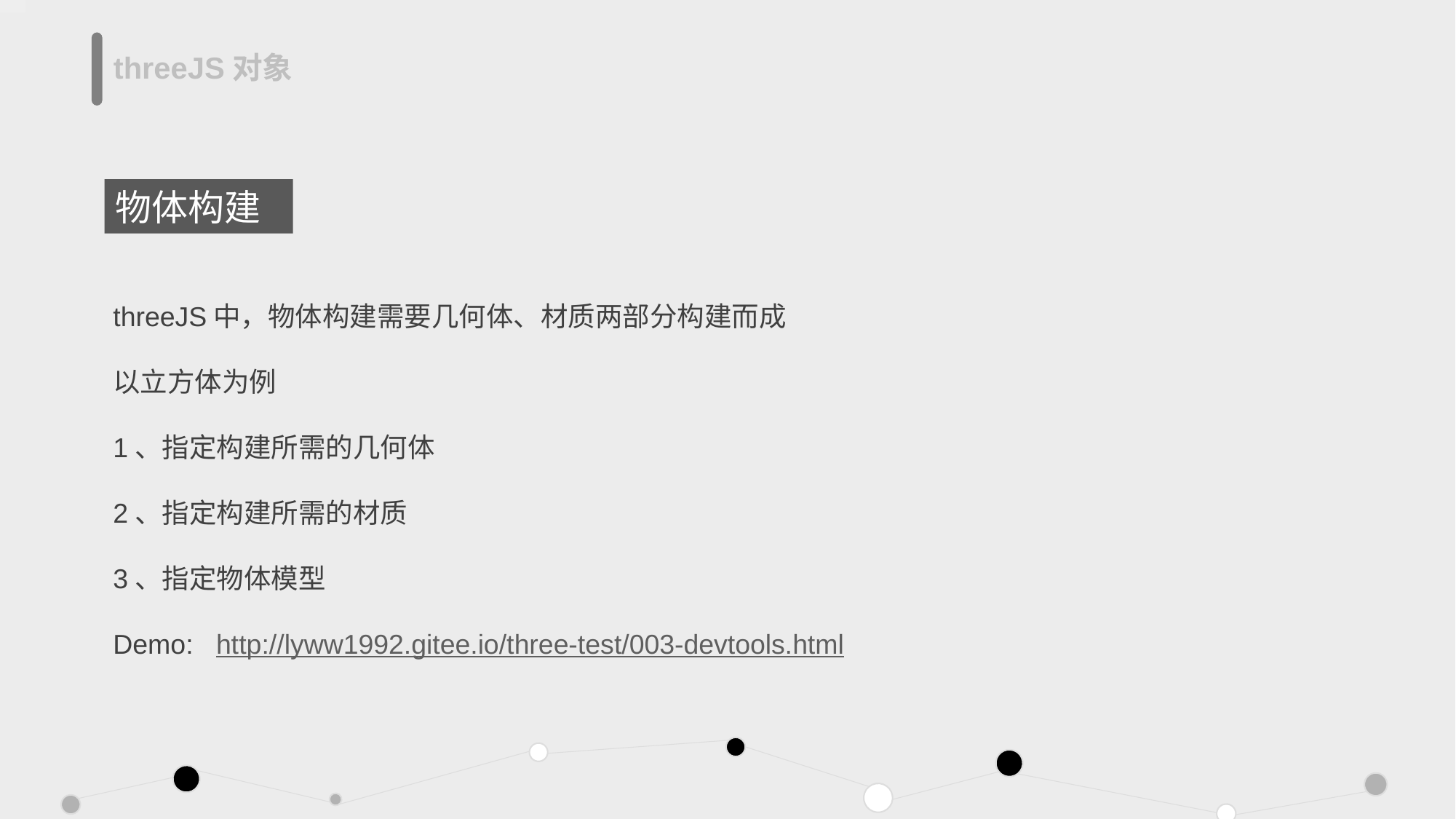

threeJS对象

物体构建

threeJS中，物体构建需要几何体、材质两部分构建而成

以立方体为例

1、指定构建所需的几何体

2、指定构建所需的材质

3、指定物体模型

Demo:   http://lyww1992.gitee.io/three-test/003-devtools.html